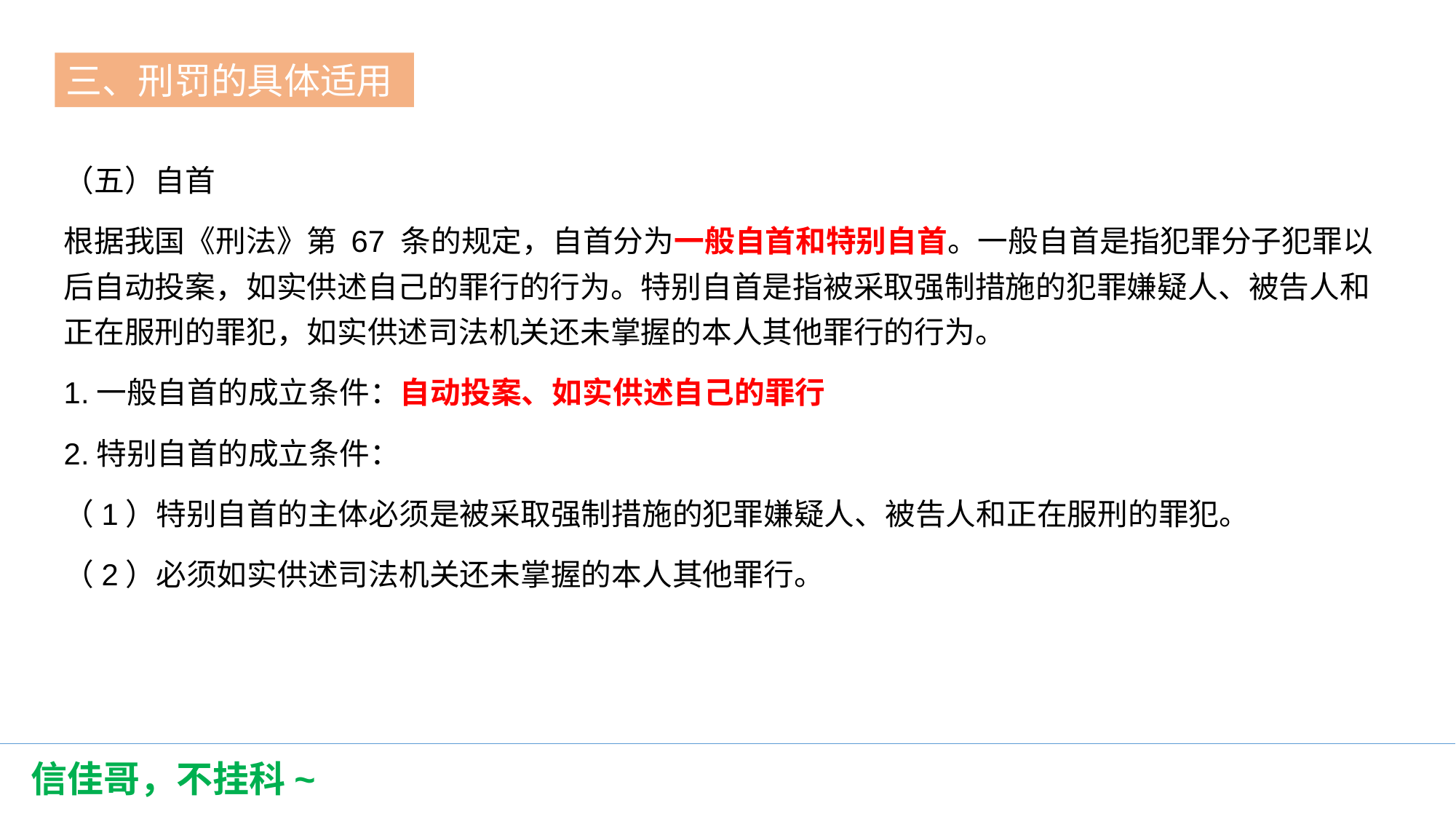

三、刑罚的具体适用
第一节
（五）自首
根据我国《刑法》第 67 条的规定，自首分为一般自首和特别自首。一般自首是指犯罪分子犯罪以后自动投案，如实供述自己的罪行的行为。特别自首是指被采取强制措施的犯罪嫌疑人、被告人和正在服刑的罪犯，如实供述司法机关还未掌握的本人其他罪行的行为。
1.一般自首的成立条件：自动投案、如实供述自己的罪行
2.特别自首的成立条件：
（1）特别自首的主体必须是被采取强制措施的犯罪嫌疑人、被告人和正在服刑的罪犯。
（2）必须如实供述司法机关还未掌握的本人其他罪行。